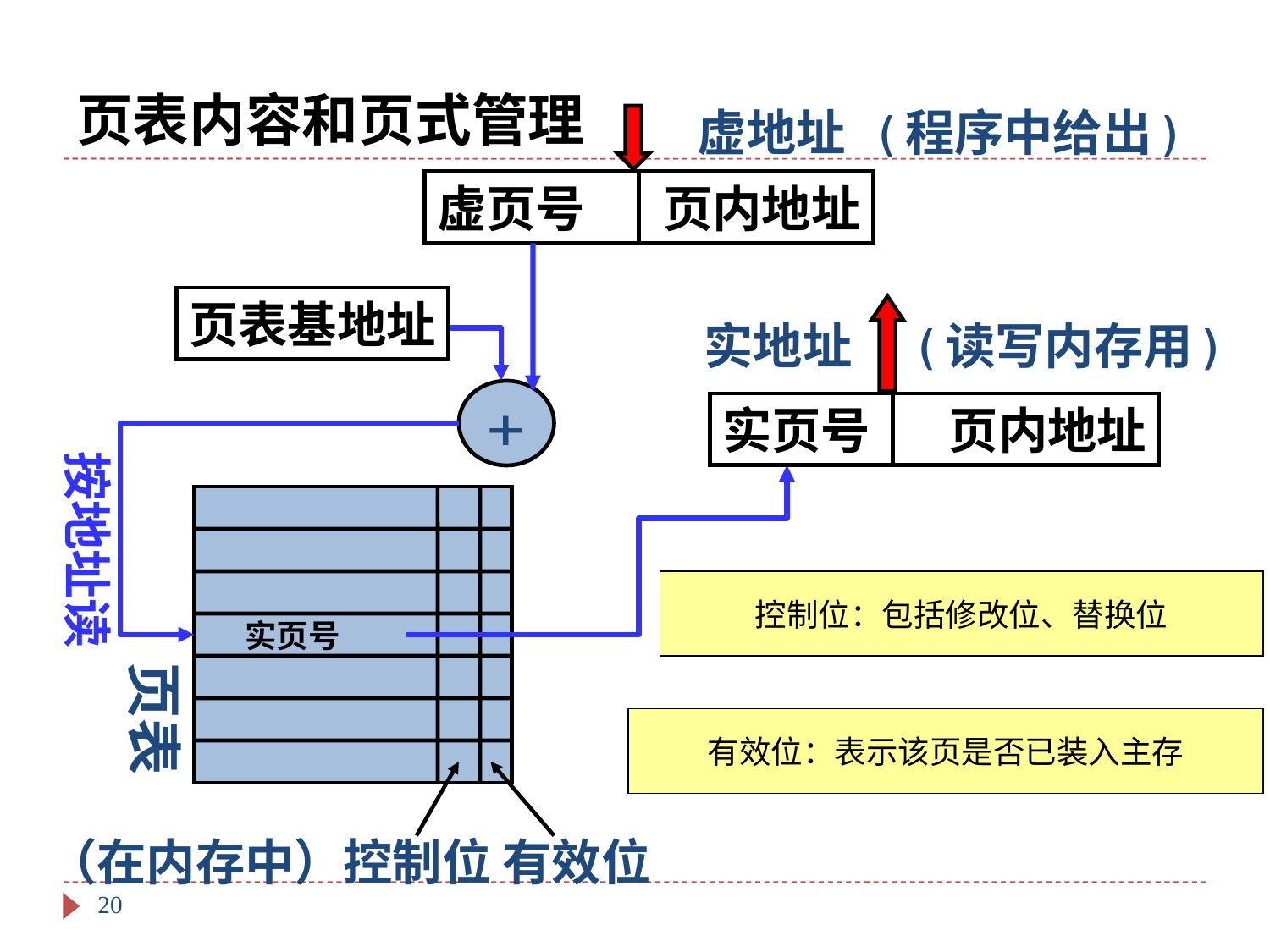

# 页表内容和页式管理
虚地址  (程序中给出)

虚页号       页内地址

页表基地址

实地址     (读写内存用)

+
实页号       页内地址

按地址读

控制位：包括修改位、替换位
实页号

页表

有效位：表示该页是否已装入主存

（在内存中）控制位 有效位
20